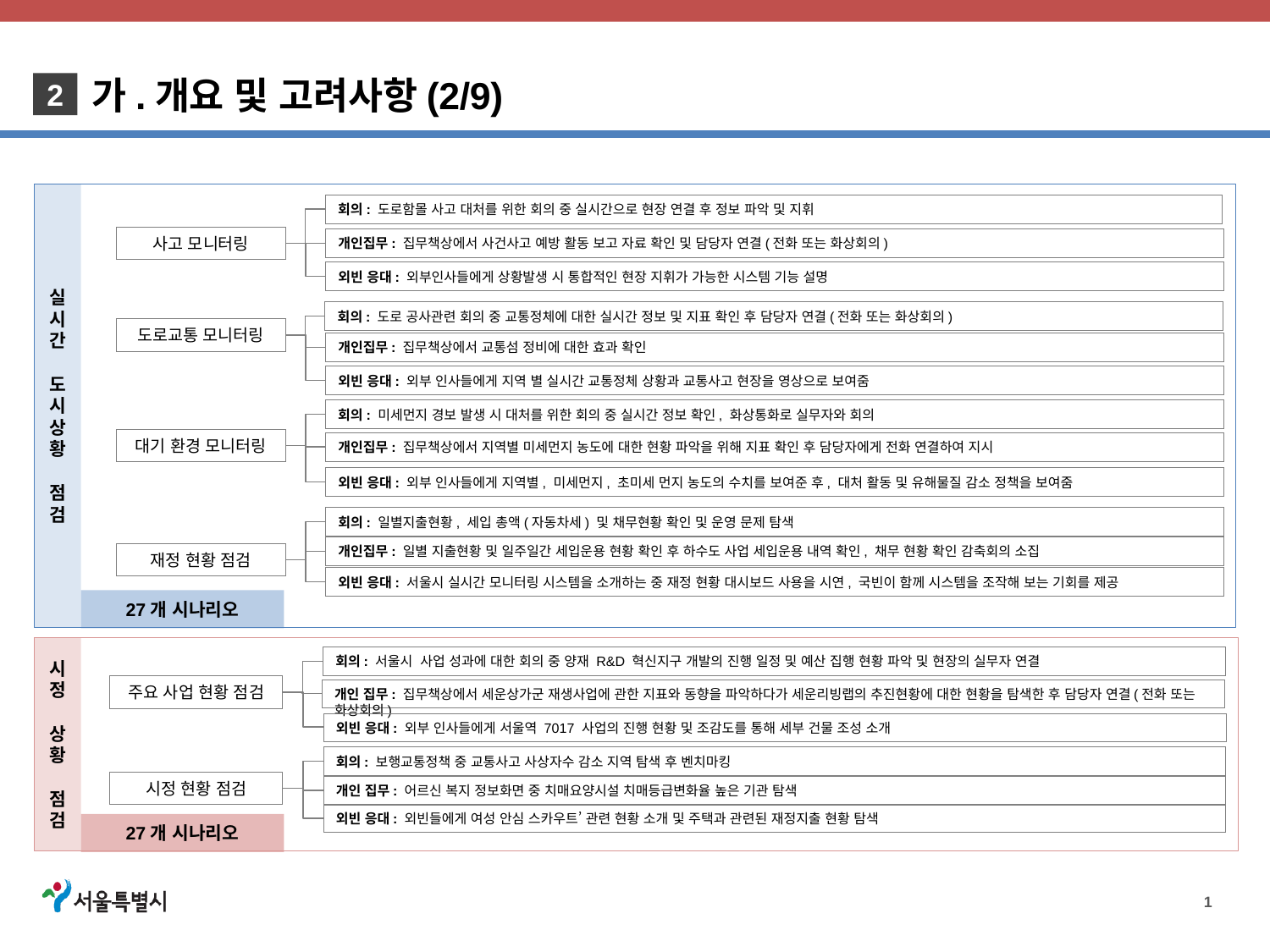

가.개요 및 고려사항(2/9)
2
실
시
간

도
시
상
황

점
검

회의: 도로함몰 사고 대처를 위한 회의 중 실시간으로 현장 연결 후 정보 파악 및 지휘
사고 모니터링
개인집무: 집무책상에서 사건사고 예방 활동 보고 자료 확인 및 담당자 연결(전화 또는 화상회의)
외빈 응대: 외부인사들에게 상황발생 시 통합적인 현장 지휘가 가능한 시스템 기능 설명
회의: 도로 공사관련 회의 중 교통정체에 대한 실시간 정보 및 지표 확인 후 담당자 연결(전화 또는 화상회의)
도로교통 모니터링
개인집무: 집무책상에서 교통섬 정비에 대한 효과 확인
외빈 응대: 외부 인사들에게 지역 별 실시간 교통정체 상황과 교통사고 현장을 영상으로 보여줌
회의: 미세먼지 경보 발생 시 대처를 위한 회의 중 실시간 정보 확인, 화상통화로 실무자와 회의
대기 환경 모니터링
개인집무: 집무책상에서 지역별 미세먼지 농도에 대한 현황 파악을 위해 지표 확인 후 담당자에게 전화 연결하여 지시
외빈 응대: 외부 인사들에게 지역별, 미세먼지, 초미세 먼지 농도의 수치를 보여준 후, 대처 활동 및 유해물질 감소 정책을 보여줌
회의: 일별지출현황, 세입 총액(자동차세) 및 채무현황 확인 및 운영 문제 탐색
개인집무: 일별 지출현황 및 일주일간 세입운용 현황 확인 후 하수도 사업 세입운용 내역 확인, 채무 현황 확인 감축회의 소집
재정 현황 점검
외빈 응대: 서울시 실시간 모니터링 시스템을 소개하는 중 재정 현황 대시보드 사용을 시연, 국빈이 함께 시스템을 조작해 보는 기회를 제공
27개 시나리오
시
정

상황

점
검

회의: 서울시  사업 성과에 대한 회의 중 양재 R&D 혁신지구 개발의 진행 일정 및 예산 집행 현황 파악 및 현장의 실무자 연결
주요 사업 현황 점검
개인 집무: 집무책상에서 세운상가군 재생사업에 관한 지표와 동향을 파악하다가 세운리빙랩의 추진현황에 대한 현황을 탐색한 후 담당자 연결(전화 또는 화상회의)
외빈 응대: 외부 인사들에게 서울역 7017 사업의 진행 현황 및 조감도를 통해 세부 건물 조성 소개
회의: 보행교통정책 중 교통사고 사상자수 감소 지역 탐색 후 벤치마킹
시정 현황 점검
개인 집무: 어르신 복지 정보화면 중 치매요양시설 치매등급변화율 높은 기관 탐색
외빈 응대: 외빈들에게 여성 안심 스카우트’ 관련 현황 소개 및 주택과 관련된 재정지출 현황 탐색
27개 시나리오